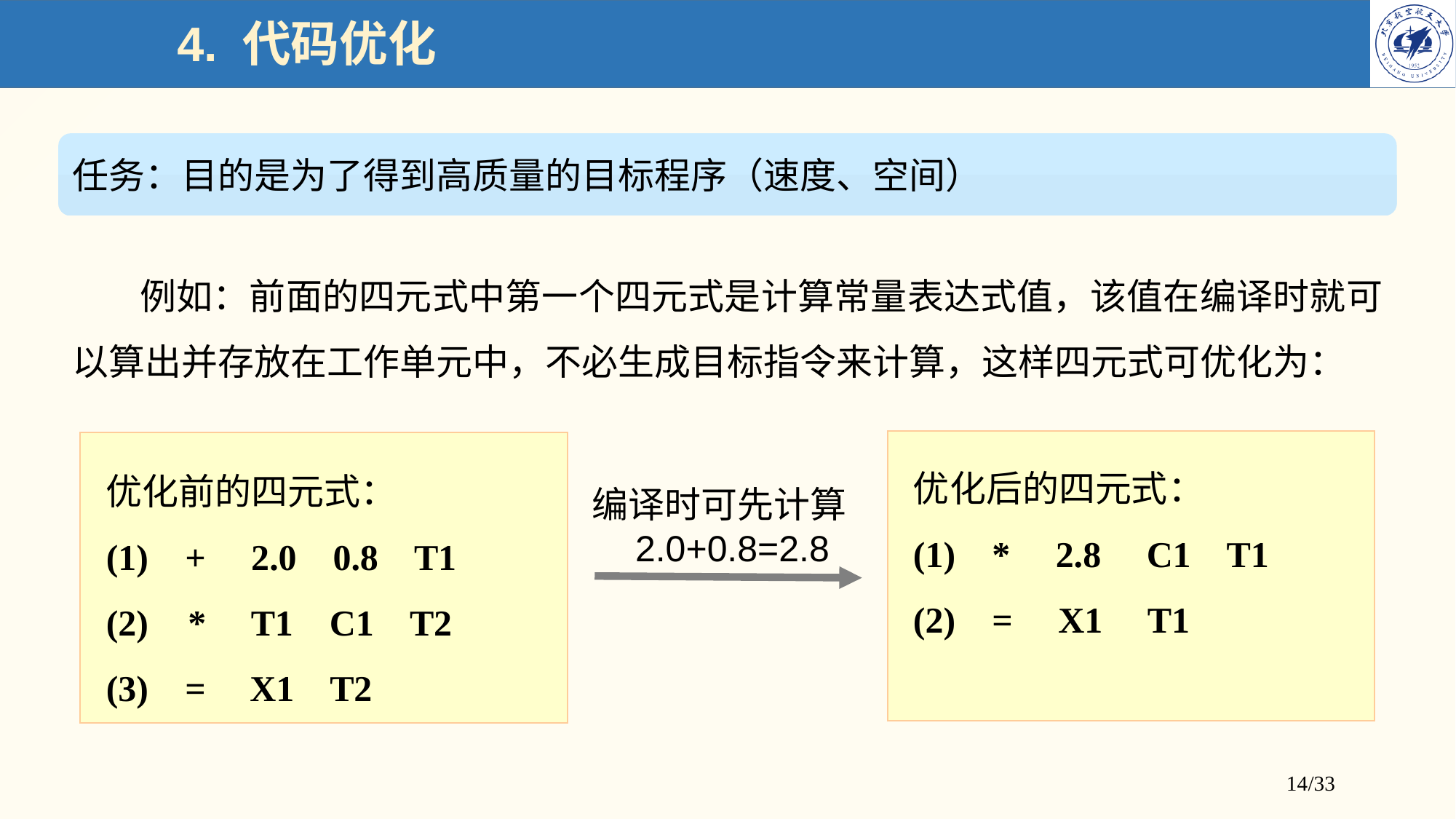

# 4. 代码优化
任务：目的是为了得到高质量的目标程序（速度、空间）
       例如：前面的四元式中第一个四元式是计算常量表达式值，该值在编译时就可以算出并存放在工作单元中，不必生成目标指令来计算，这样四元式可优化为：
优化后的四元式：
(1)    *     2.8     C1    T1
(2)    =     X1     T1
优化前的四元式：
(1)    +     2.0    0.8    T1
(2)     *     T1    C1    T2
(3)    =      X1    T2
编译时可先计算
2.0+0.8=2.8